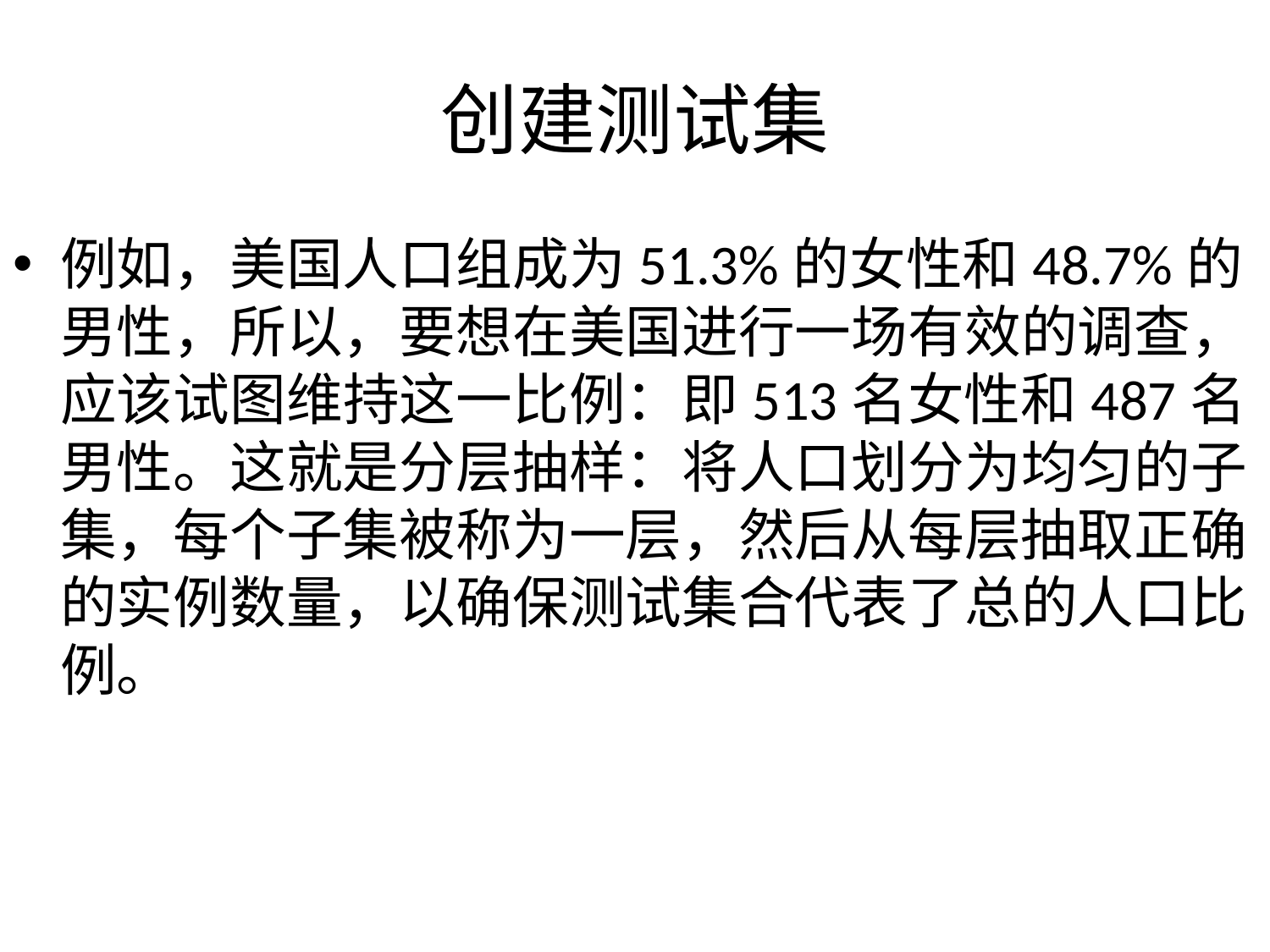

# 创建测试集
例如，美国人口组成为51.3%的女性和48.7%的男性，所以，要想在美国进行一场有效的调查，应该试图维持这一比例：即513名女性和487名男性。这就是分层抽样：将人口划分为均匀的子集，每个子集被称为一层，然后从每层抽取正确的实例数量，以确保测试集合代表了总的人口比例。